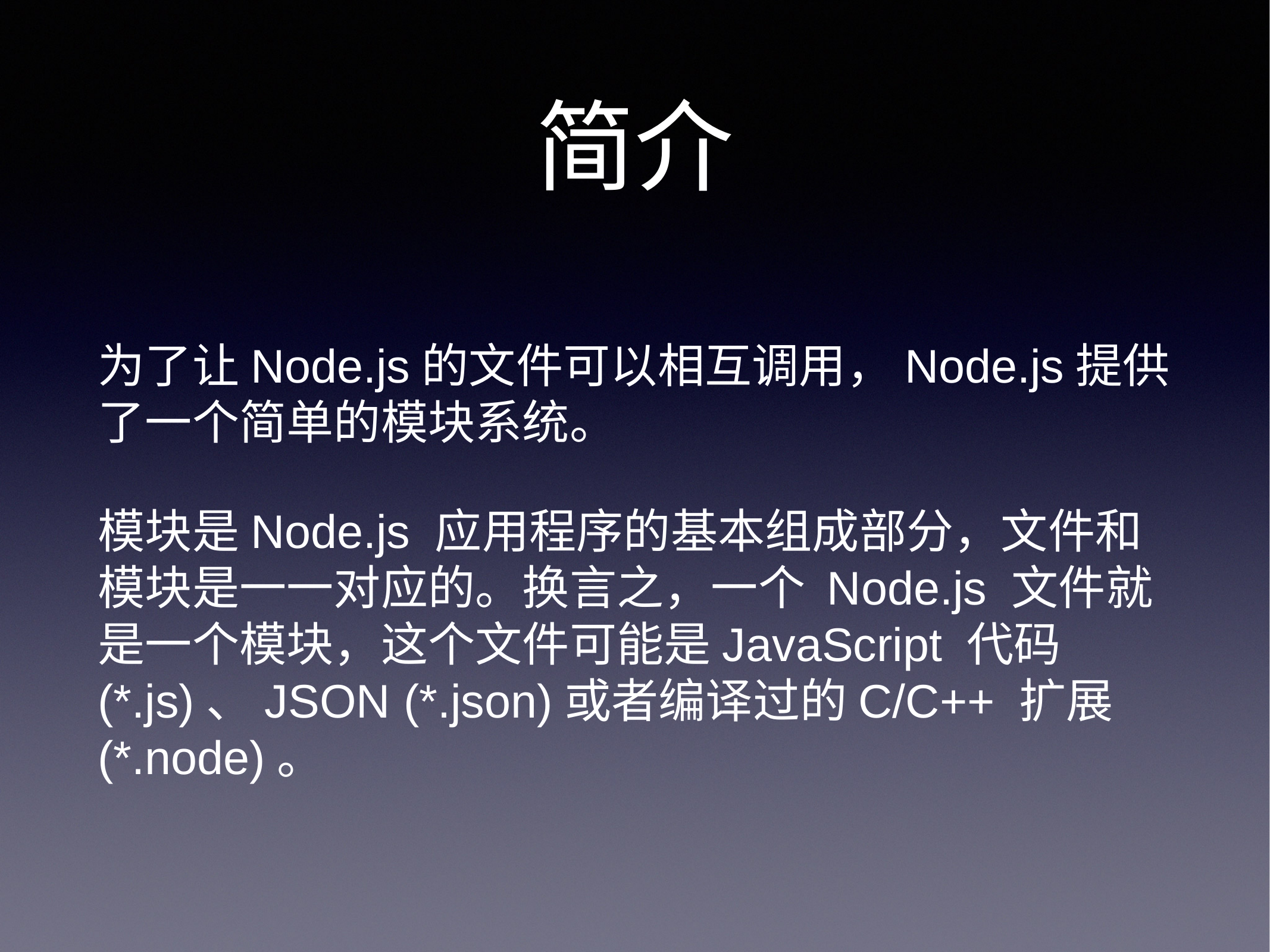

# 简介
为了让Node.js的文件可以相互调用，Node.js提供了一个简单的模块系统。
模块是Node.js 应用程序的基本组成部分，文件和模块是一一对应的。换言之，一个 Node.js 文件就是一个模块，这个文件可能是JavaScript 代码(*.js)、JSON (*.json)或者编译过的C/C++ 扩展(*.node)。